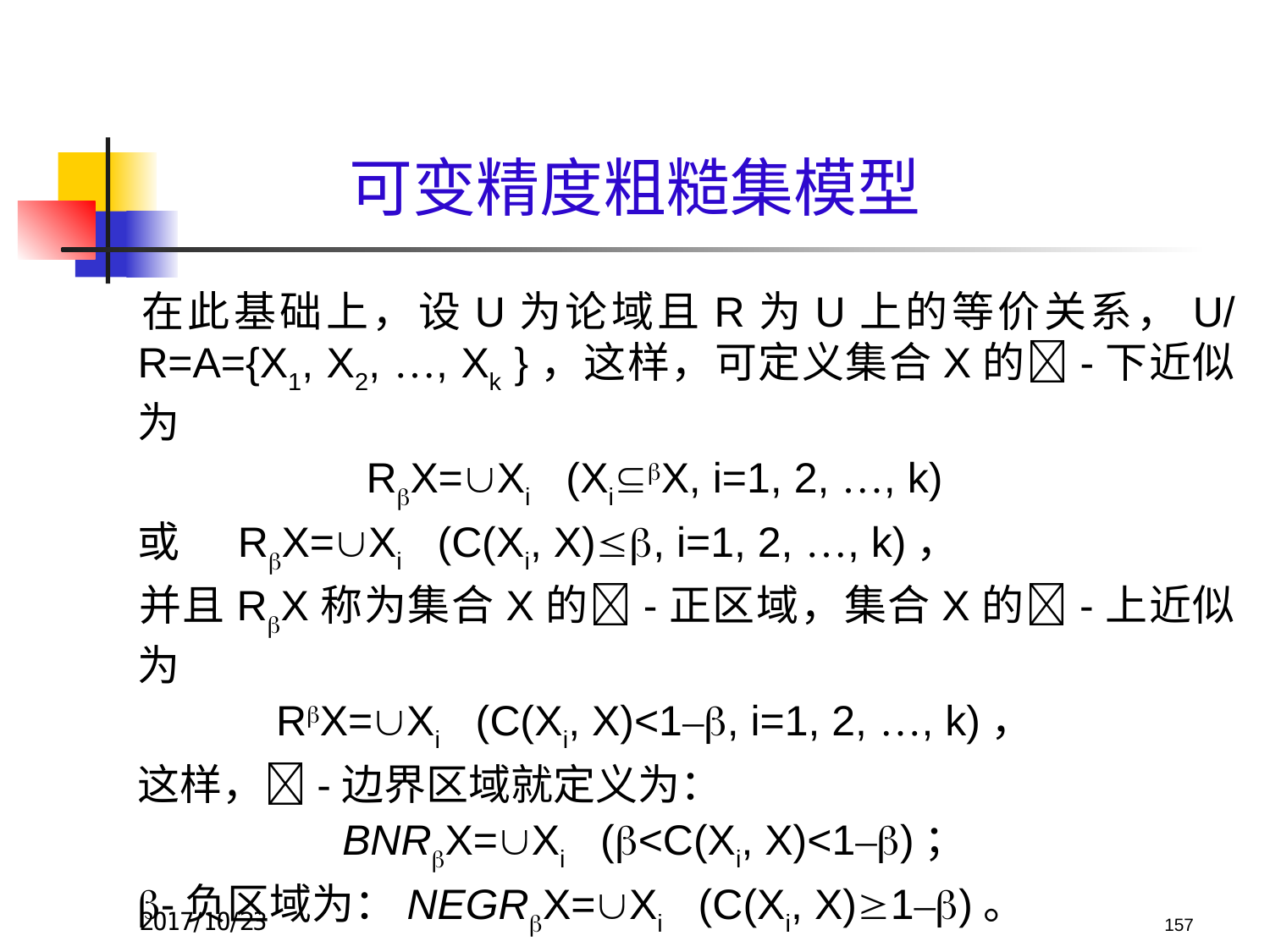

# 可变精度粗糙集模型
	在此基础上，设U为论域且R为U上的等价关系，U/R=A={X1, X2, …, Xk }，这样，可定义集合X的β-下近似为
RβX=∪Xi   (Xi⊆βX, i=1, 2, …, k)
	或     RβX=∪Xi   (C(Xi, X)≤β, i=1, 2, …, k)，
	并且RβX称为集合X的β-正区域，集合X的β-上近似为
RβX=∪Xi   (C(Xi, X)<1–β, i=1, 2, …, k)，
	这样，β-边界区域就定义为：
BNRβX=∪Xi   (β<C(Xi, X)<1–β)；
	β-负区域为：NEGRβX=∪Xi   (C(Xi, X)≥1–β)。
	以此类推，我们还可以定义β-依赖、β-约简等与传统粗糙集模型相对应的概念。
2017/10/23
157